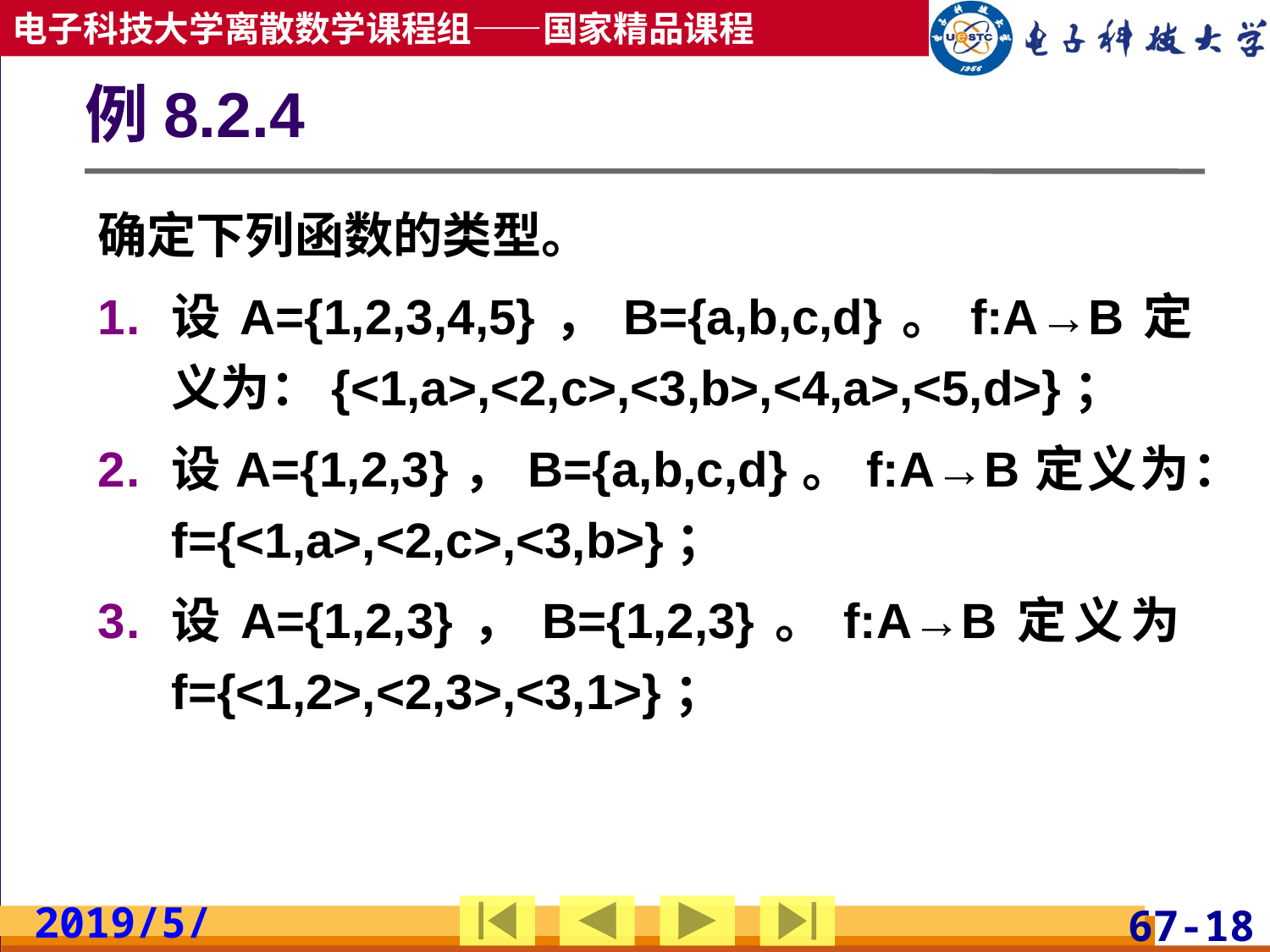

# 例8.2.4
确定下列函数的类型。
设A={1,2,3,4,5}，B={a,b,c,d}。f:A→B定义为：{<1,a>,<2,c>,<3,b>,<4,a>,<5,d>}；
设A={1,2,3}，B={a,b,c,d}。f:A→B定义为：f={<1,a>,<2,c>,<3,b>}；
设A={1,2,3}，B={1,2,3}。f:A→B定义为f={<1,2>,<2,3>,<3,1>}；
2019/5/8